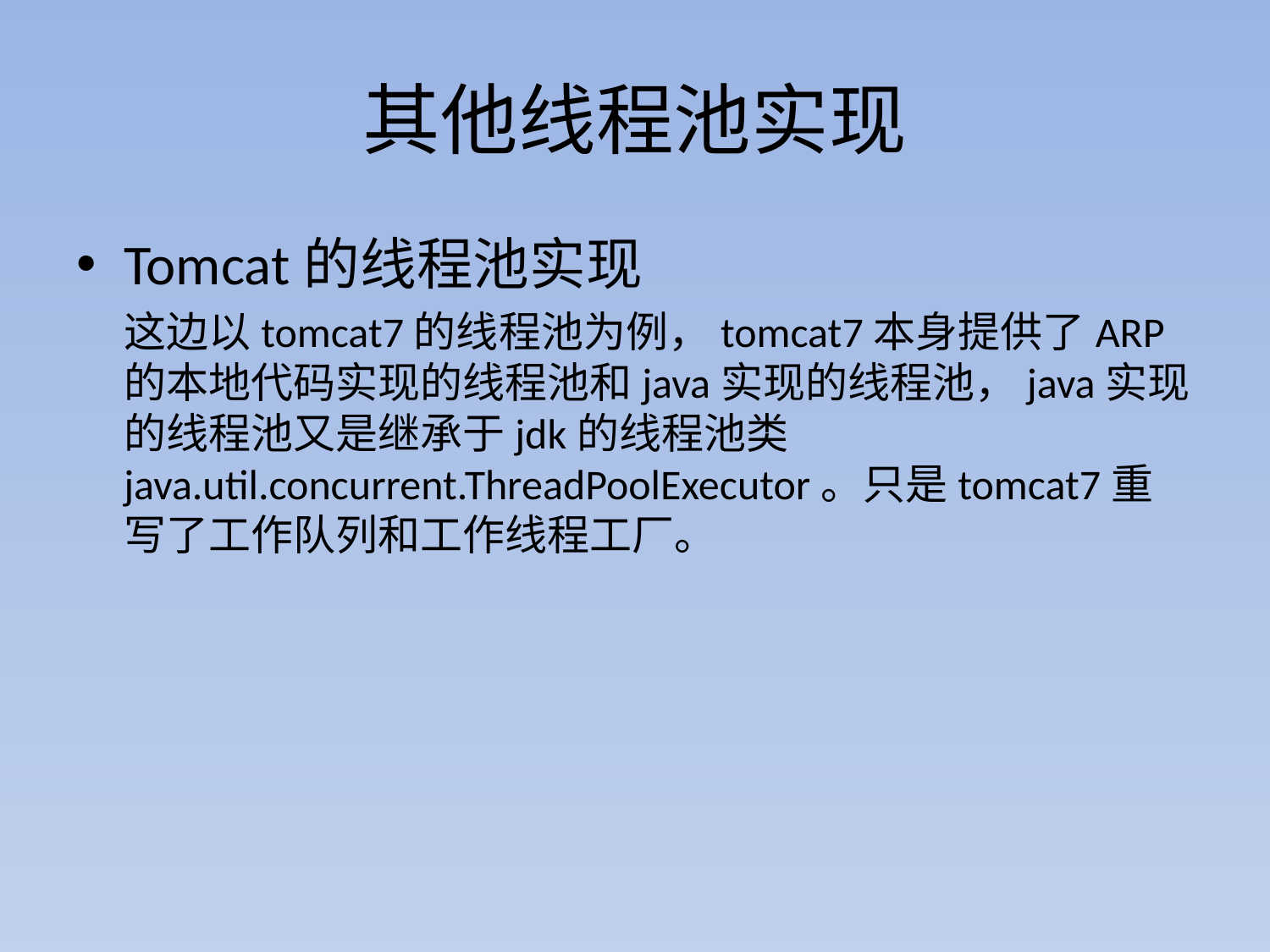

# 其他线程池实现
Tomcat的线程池实现
	这边以tomcat7的线程池为例，tomcat7本身提供了ARP的本地代码实现的线程池和java实现的线程池，java实现的线程池又是继承于jdk的线程池类java.util.concurrent.ThreadPoolExecutor。只是tomcat7重写了工作队列和工作线程工厂。